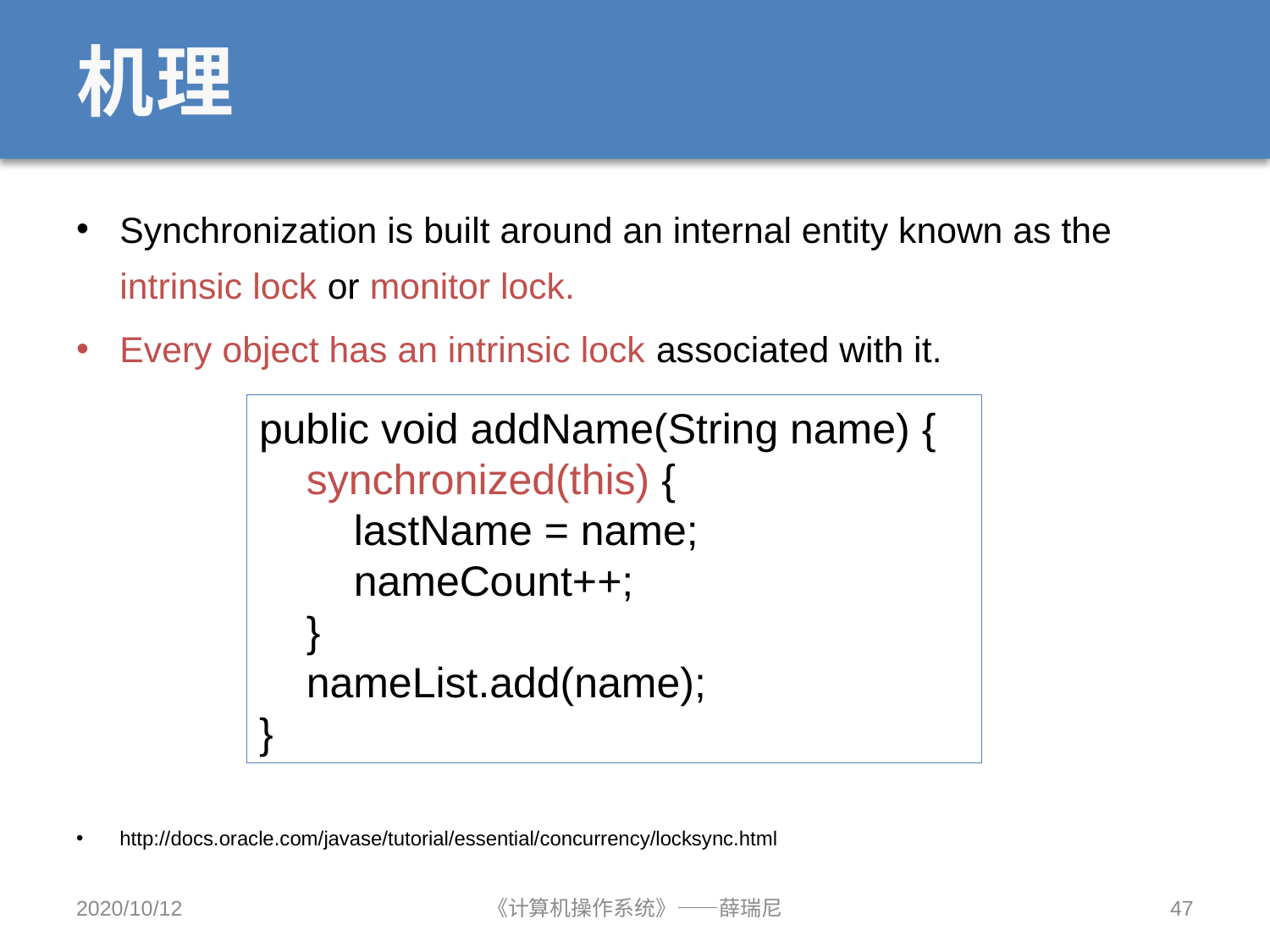

# 机理
Synchronization is built around an internal entity known as the intrinsic lock or monitor lock.
Every object has an intrinsic lock associated with it.

http://docs.oracle.com/javase/tutorial/essential/concurrency/locksync.html
public void addName(String name) {
    synchronized(this) {
        lastName = name;
        nameCount++;
    }
    nameList.add(name);
}
2020/10/12
《计算机操作系统》——薛瑞尼
47